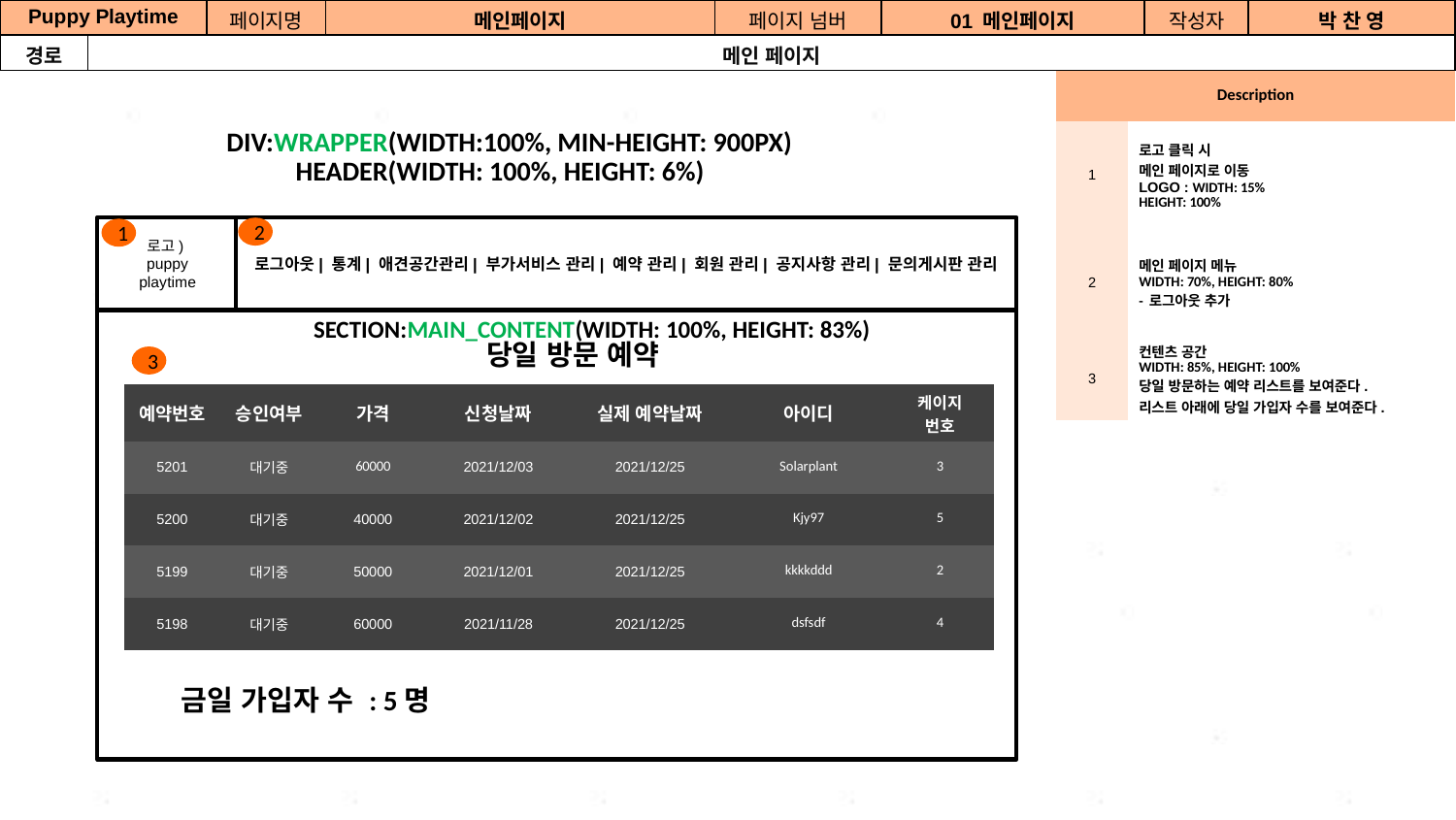

| Puppy Playtime | 김 주 영 | 페이지명 | 메인페이지 | 페이지 넘버 | 01 메인페이지 | 작성자 | 박 찬 영 |
| --- | --- | --- | --- | --- | --- | --- | --- |
| 경로 | 메인 페이지 | 김 주 영 | 김 주 영 | 김 주 영 | 김 주 영 | 김 주 영 | 김 주 영 |
공간(오피스) 대여 시스템

| Description |  |
| --- | --- |
| 1 | 로고 클릭 시 메인 페이지로 이동 LOGO : WIDTH: 15% HEIGHT: 100% |
| 2 | 메인 페이지 메뉴 WIDTH: 70%, HEIGHT: 80% - 로그아웃 추가 |
| 3 | 컨텐츠 공간 WIDTH: 85%, HEIGHT: 100% 당일 방문하는 예약 리스트를 보여준다. 리스트 아래에 당일 가입자 수를 보여준다. |
DIV:WRAPPER(WIDTH:100%, MIN-HEIGHT: 900PX)
HEADER(WIDTH: 100%, HEIGHT: 6%)
SECTION:MAIN_CONTENT(WIDTH: 100%, HEIGHT: 83%)
ㄴㅇㅁㅇㄴㅁㅇ
3
로고)
puppy
playtime
로그아웃| 통계| 애견공간관리| 부가서비스 관리| 예약 관리| 회원 관리| 공지사항 관리| 문의게시판 관리
2
1
당일 방문 예약
| 예약번호 | 승인여부 | 가격 | 신청날짜 | 실제 예약날짜 | 아이디 | 케이지 번호 |
| --- | --- | --- | --- | --- | --- | --- |
| 5201 | 대기중 | 60000 | 2021/12/03 | 2021/12/25 | Solarplant | 3 |
| 5200 | 대기중 | 40000 | 2021/12/02 | 2021/12/25 | Kjy97 | 5 |
| 5199 | 대기중 | 50000 | 2021/12/01 | 2021/12/25 | kkkkddd | 2 |
| 5198 | 대기중 | 60000 | 2021/11/28 | 2021/12/25 | dsfsdf | 4 |
금일 가입자 수 : 5명